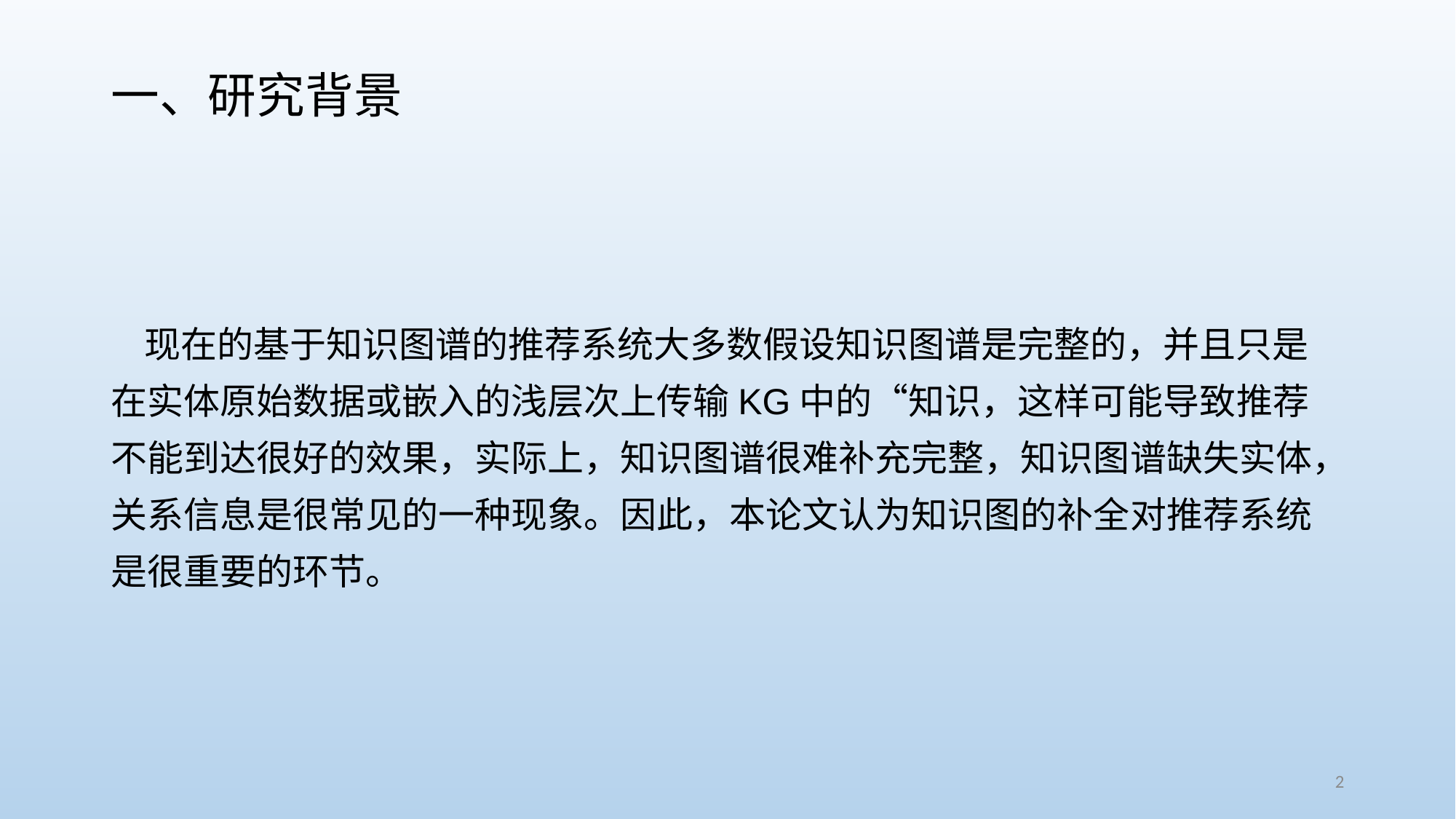

# 一、研究背景
   现在的基于知识图谱的推荐系统大多数假设知识图谱是完整的，并且只是在实体原始数据或嵌入的浅层次上传输KG中的“知识，这样可能导致推荐不能到达很好的效果，实际上，知识图谱很难补充完整，知识图谱缺失实体，关系信息是很常见的一种现象。因此，本论文认为知识图的补全对推荐系统是很重要的环节。
2